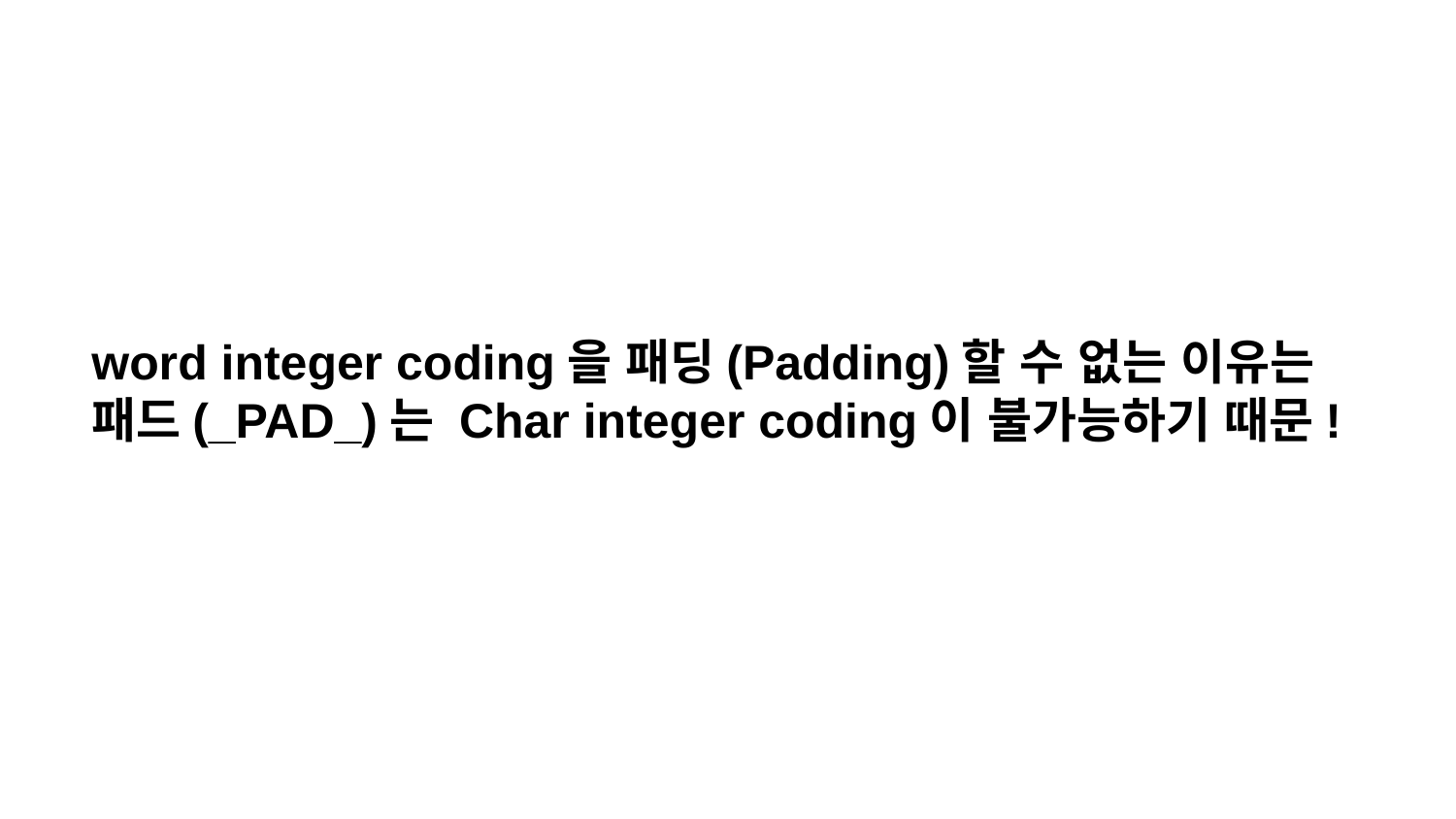

word integer coding을 패딩(Padding)할 수 없는 이유는 패드(_PAD_)는 Char integer coding이 불가능하기 때문!